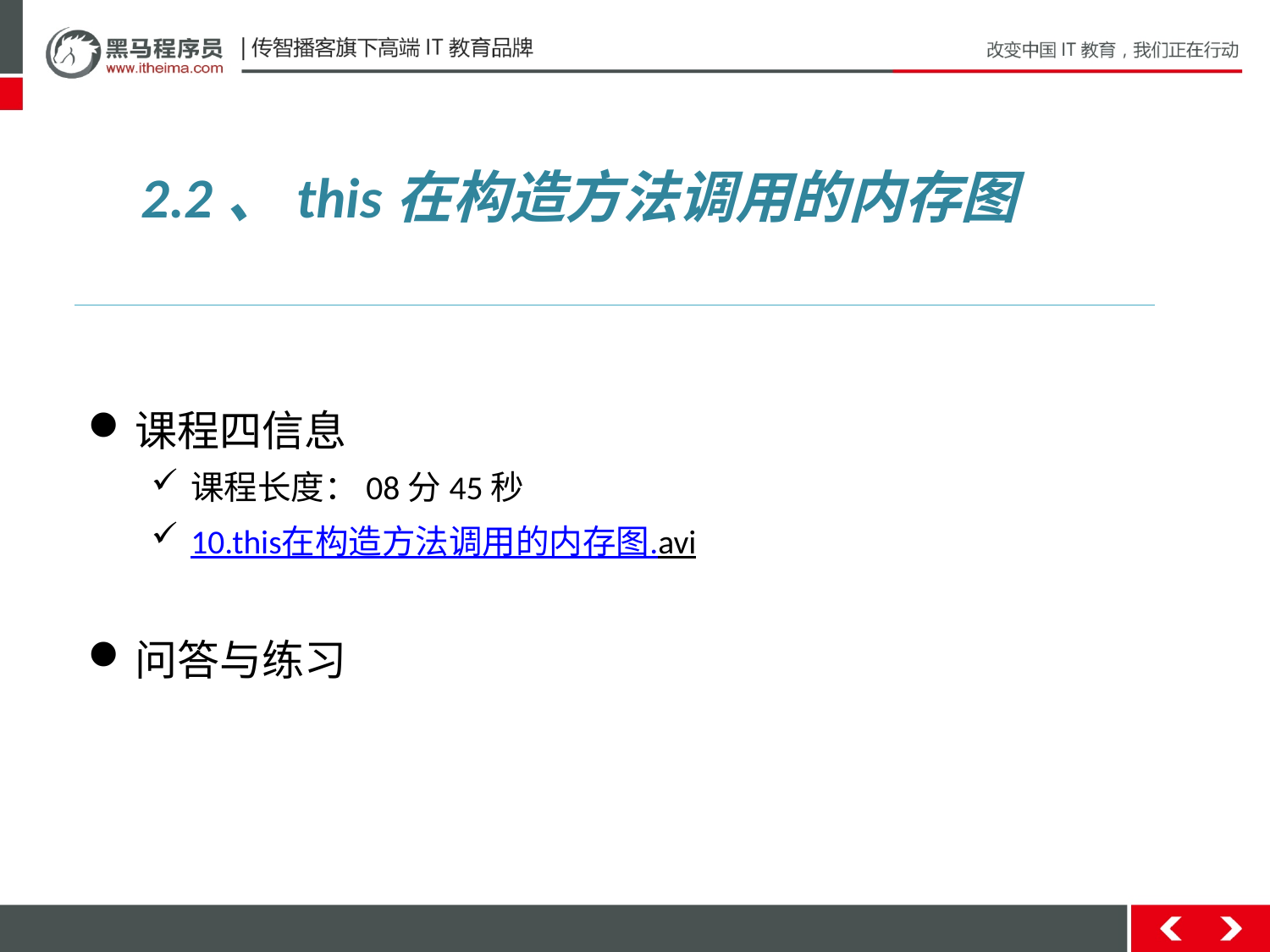

2.2、this在构造方法调用的内存图

课程四信息
课程长度：08分45秒
10.this在构造方法调用的内存图.avi

问答与练习